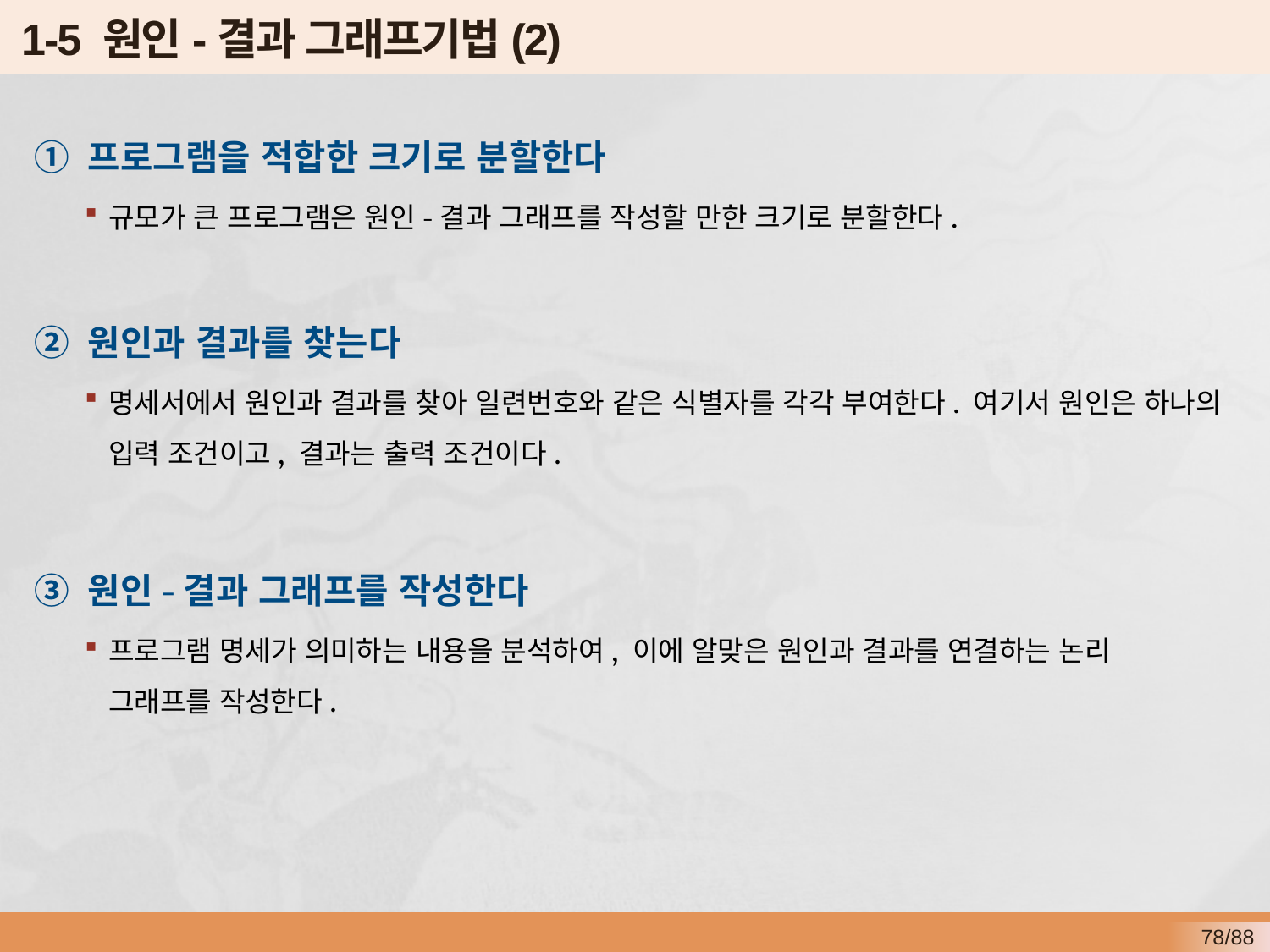

# 1-5 원인-결과 그래프기법(2)
① 프로그램을 적합한 크기로 분할한다
규모가 큰 프로그램은 원인-결과 그래프를 작성할 만한 크기로 분할한다.

② 원인과 결과를 찾는다
명세서에서 원인과 결과를 찾아 일련번호와 같은 식별자를 각각 부여한다. 여기서 원인은 하나의 입력 조건이고, 결과는 출력 조건이다.

③ 원인-결과 그래프를 작성한다
프로그램 명세가 의미하는 내용을 분석하여, 이에 알맞은 원인과 결과를 연결하는 논리
그래프를 작성한다.